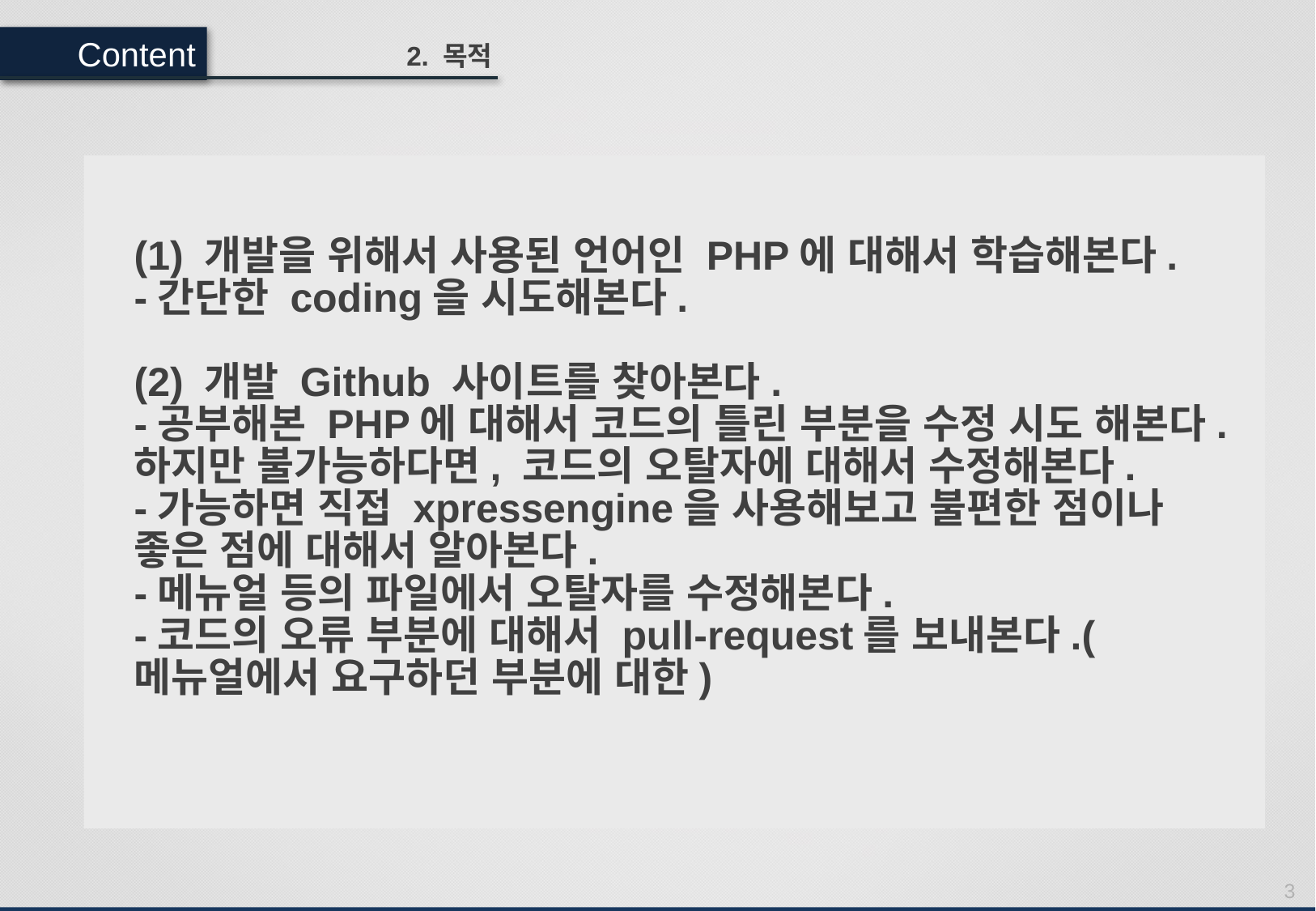

Content
2. 목적

(1) 개발을 위해서 사용된 언어인 PHP에 대해서 학습해본다.
-간단한 coding을 시도해본다.

(2) 개발 Github 사이트를 찾아본다.
-공부해본 PHP에 대해서 코드의 틀린 부분을 수정 시도 해본다. 하지만 불가능하다면, 코드의 오탈자에 대해서 수정해본다.
-가능하면 직접 xpressengine을 사용해보고 불편한 점이나 좋은 점에 대해서 알아본다.
-메뉴얼 등의 파일에서 오탈자를 수정해본다.
-코드의 오류 부분에 대해서 pull-request를 보내본다.(메뉴얼에서 요구하던 부분에 대한)
3